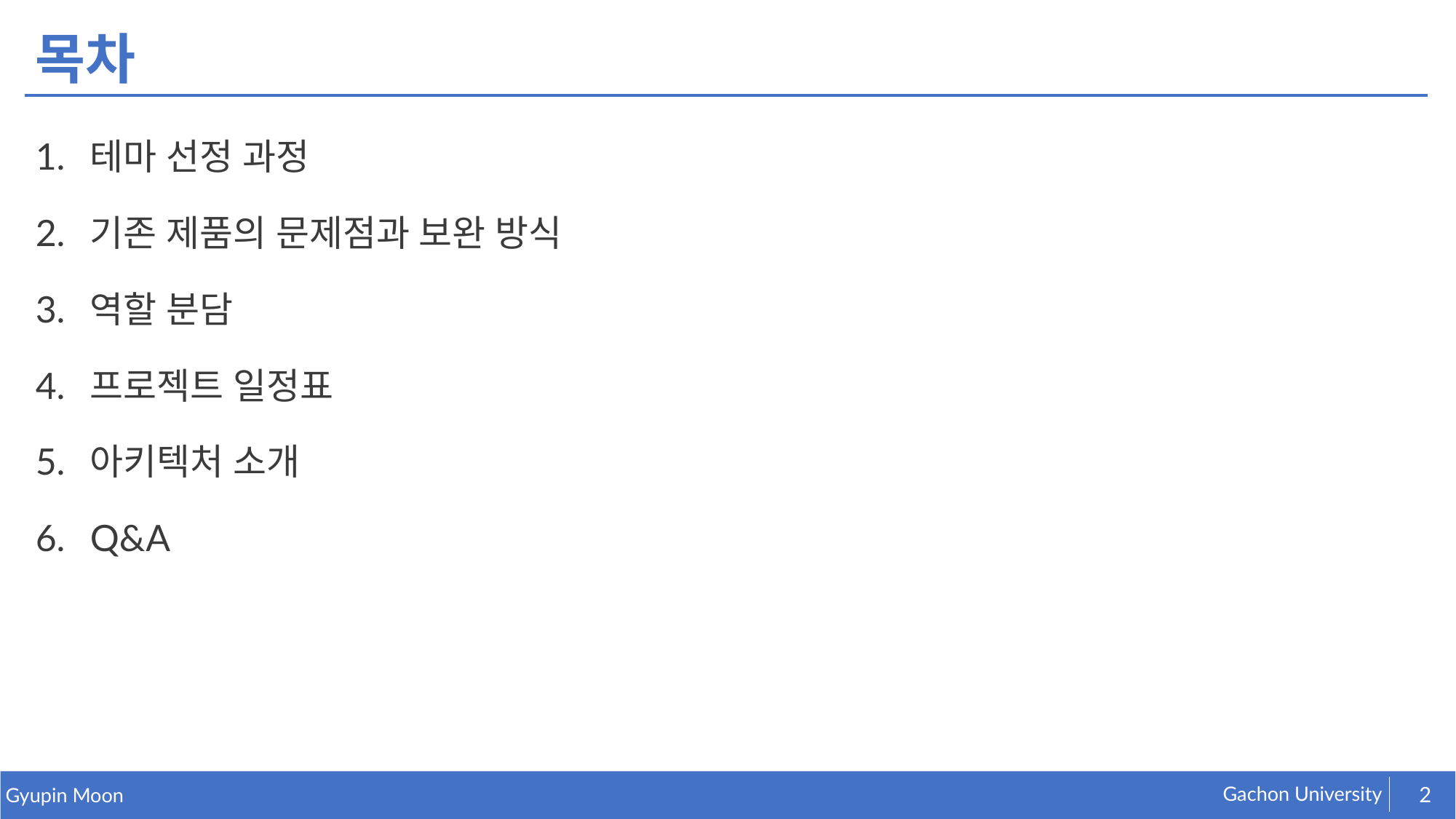

# 목차
테마 선정 과정
기존 제품의 문제점과 보완 방식
역할 분담
프로젝트 일정표
아키텍처 소개
Q&A
2